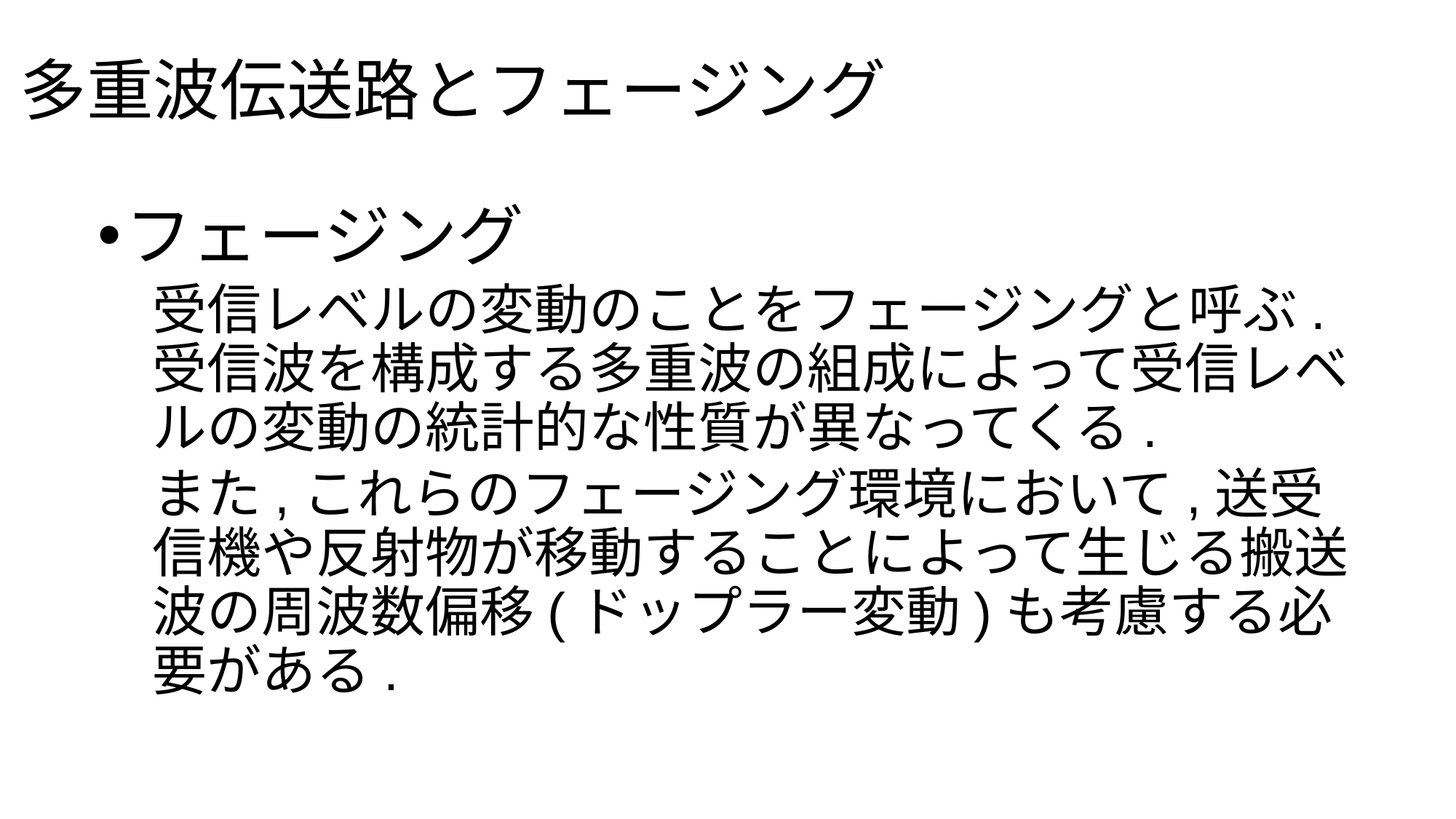

# 多重波伝送路とフェージング
フェージング
受信レベルの変動のことをフェージングと呼ぶ.受信波を構成する多重波の組成によって受信レベルの変動の統計的な性質が異なってくる.
また,これらのフェージング環境において,送受信機や反射物が移動することによって生じる搬送波の周波数偏移(ドップラー変動)も考慮する必要がある.